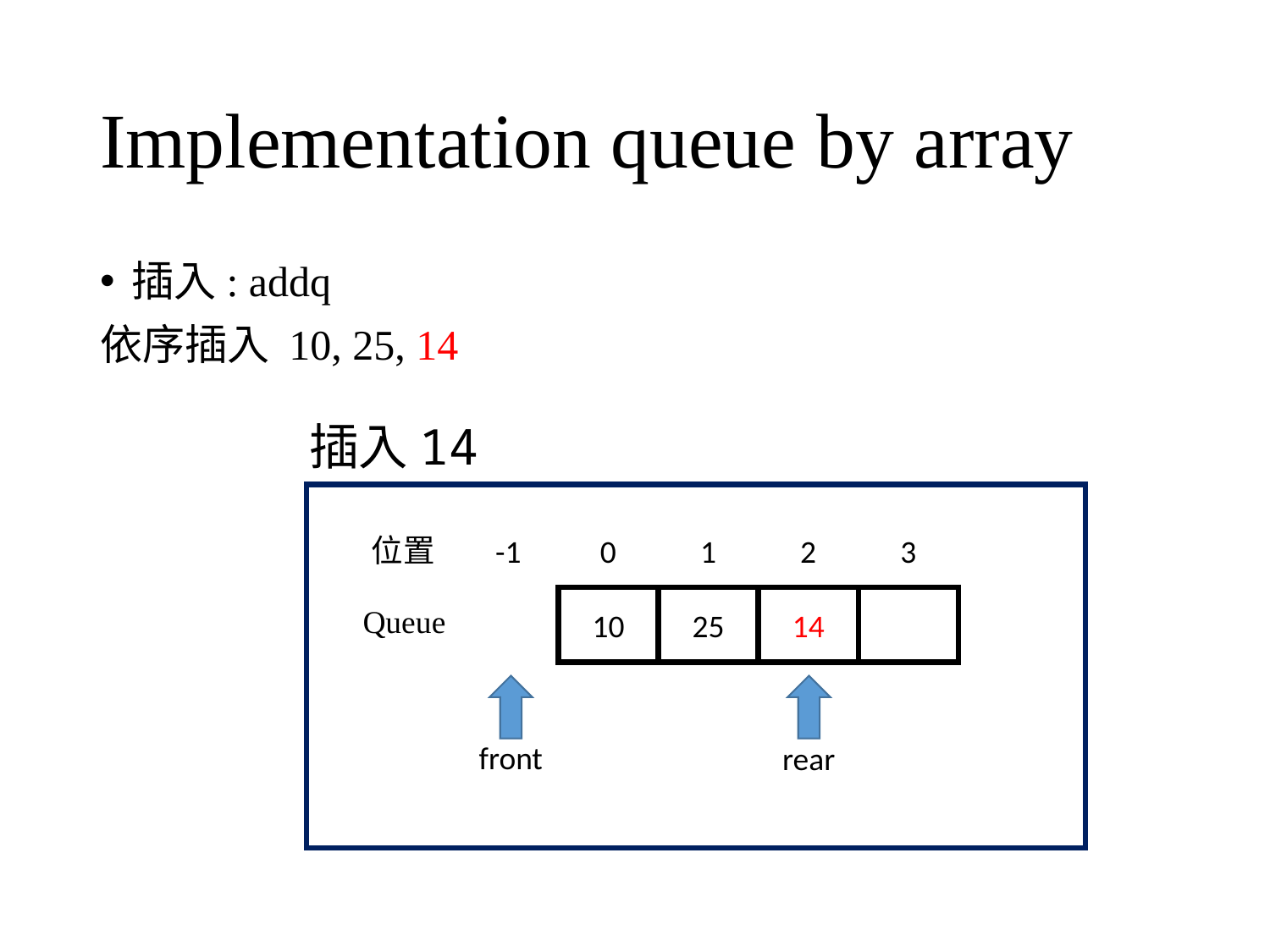

# Implementation queue by array
插入: addq
依序插入 10, 25, 14

插入14

-1
0
1
2
3
位置
10
25
14

Queue

front
rear